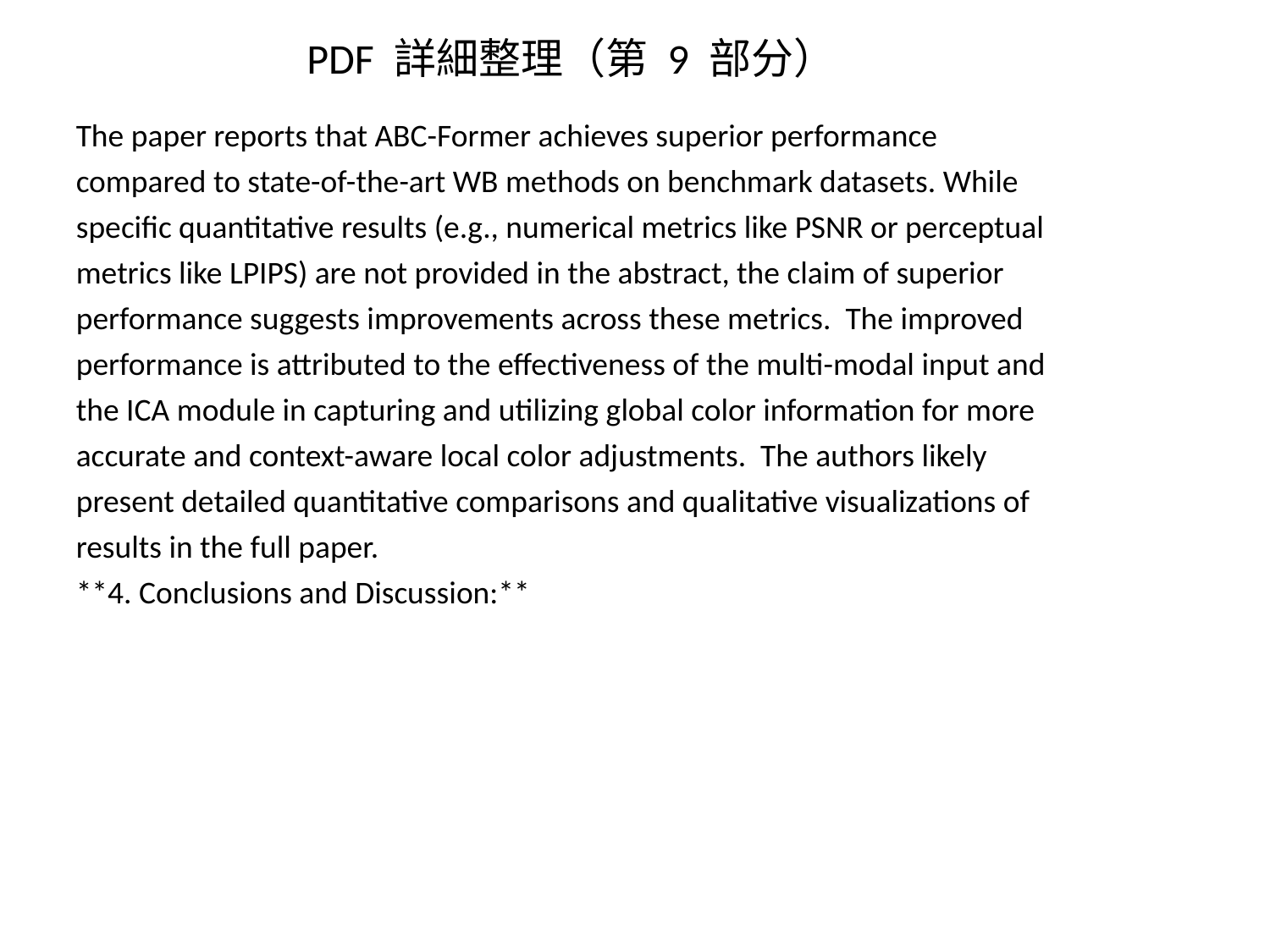

PDF 詳細整理（第 9 部分）

The paper reports that ABC-Former achieves superior performance compared to state-of-the-art WB methods on benchmark datasets. While specific quantitative results (e.g., numerical metrics like PSNR or perceptual metrics like LPIPS) are not provided in the abstract, the claim of superior performance suggests improvements across these metrics.  The improved performance is attributed to the effectiveness of the multi-modal input and the ICA module in capturing and utilizing global color information for more accurate and context-aware local color adjustments.  The authors likely present detailed quantitative comparisons and qualitative visualizations of results in the full paper.
**4. Conclusions and Discussion:**